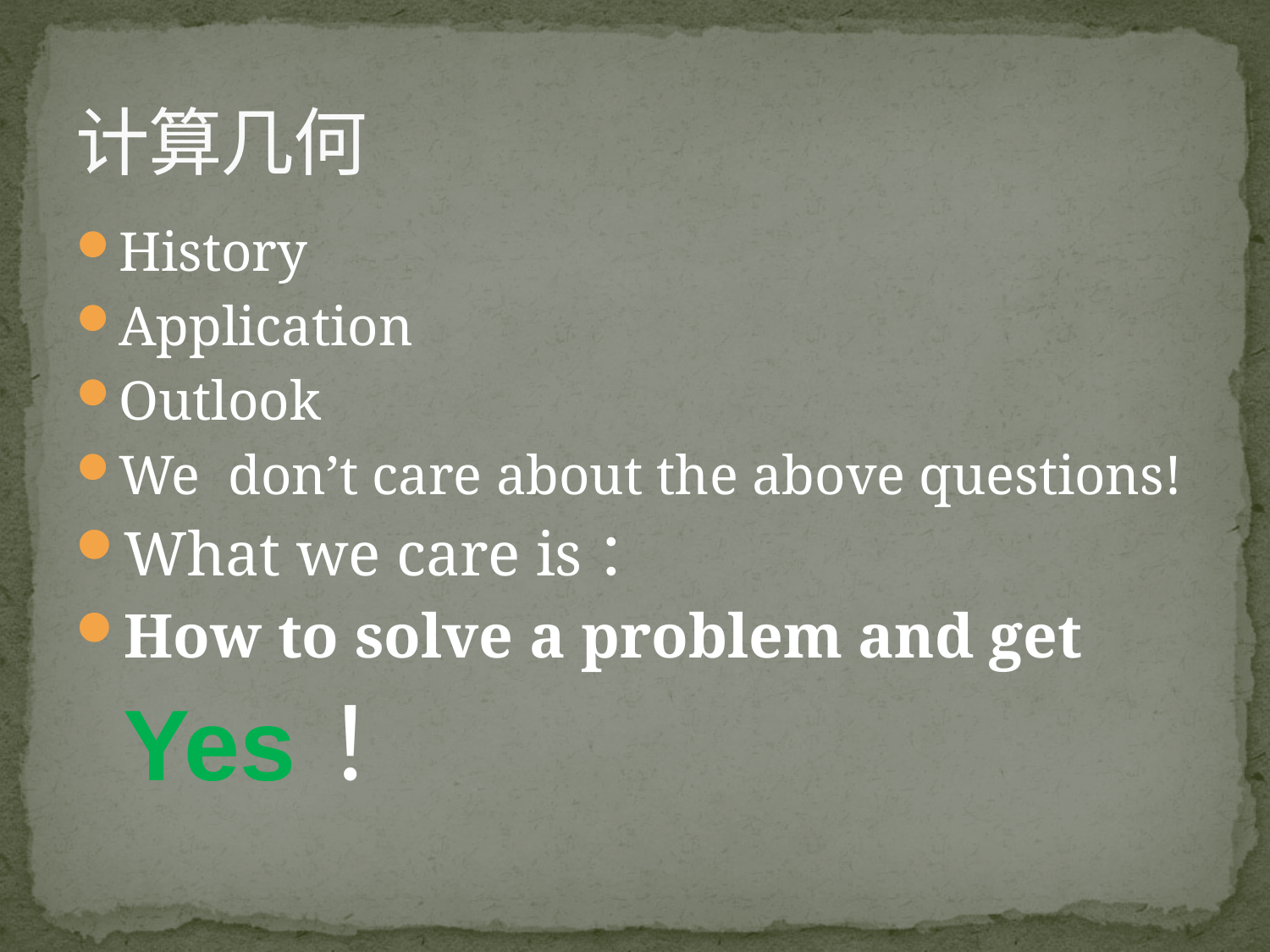

# 计算几何
History
Application
Outlook
We  don’t care about the above questions!
What we care is：
How to solve a problem and get
   Yes ！